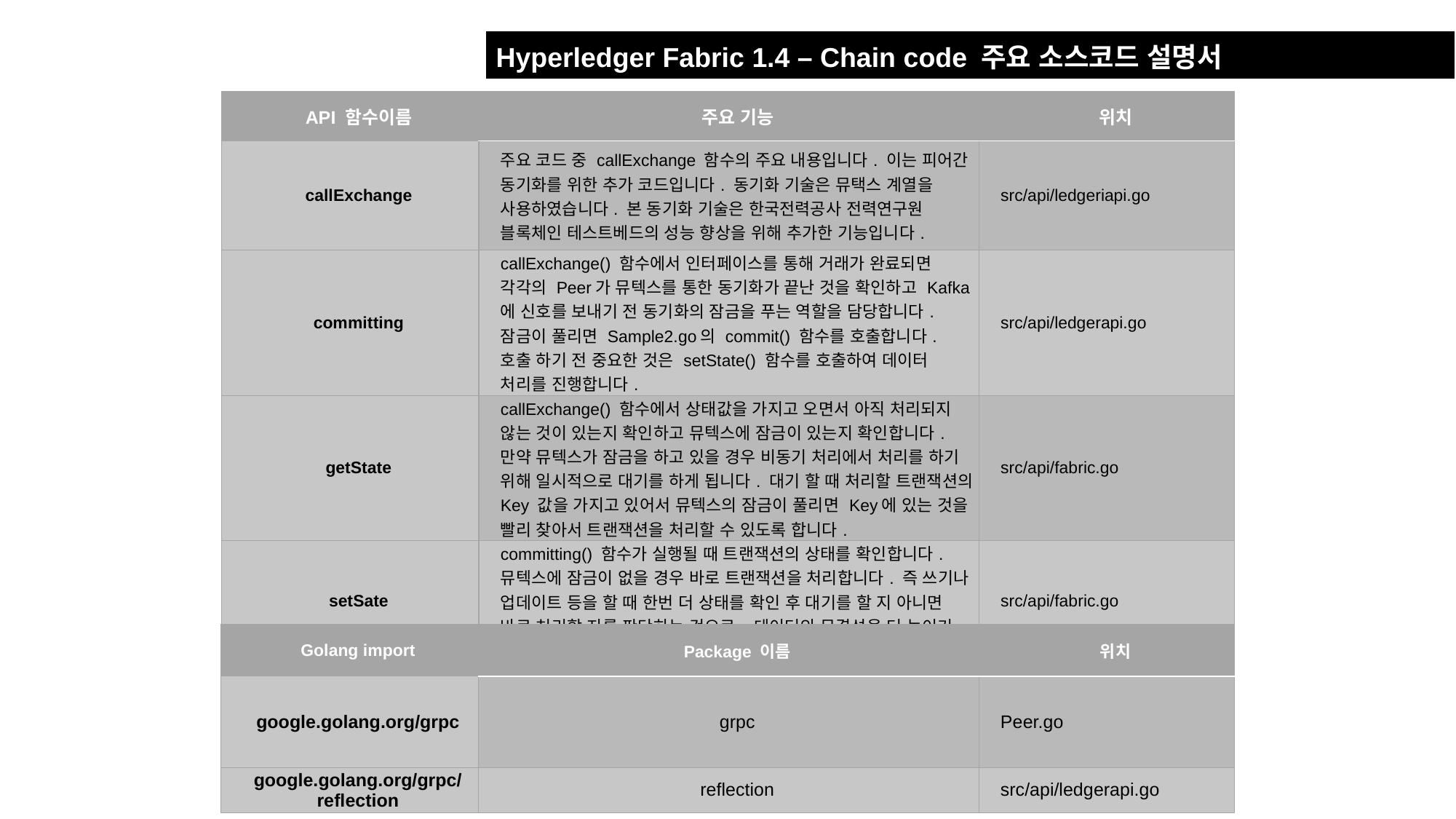

| Hyperledger Fabric 1.4 – Chain code 주요 소스코드 설명서 |
| --- |
| API 함수이름 | 주요 기능 | 위치 |
| --- | --- | --- |
| callExchange | 주요 코드 중 callExchange 함수의 주요 내용입니다. 이는 피어간 동기화를 위한 추가 코드입니다. 동기화 기술은 뮤택스 계열을 사용하였습니다. 본 동기화 기술은 한국전력공사 전력연구원 블록체인 테스트베드의 성능 향상을 위해 추가한 기능입니다. | src/api/ledgeriapi.go |
| committing | callExchange() 함수에서 인터페이스를 통해 거래가 완료되면 각각의 Peer가 뮤텍스를 통한 동기화가 끝난 것을 확인하고 Kafka에 신호를 보내기 전 동기화의 잠금을 푸는 역할을 담당합니다. 잠금이 풀리면 Sample2.go의 commit() 함수를 호출합니다. 호출 하기 전 중요한 것은 setState() 함수를 호출하여 데이터 처리를 진행합니다. | src/api/ledgerapi.go |
| getState | callExchange() 함수에서 상태값을 가지고 오면서 아직 처리되지 않는 것이 있는지 확인하고 뮤텍스에 잠금이 있는지 확인합니다. 만약 뮤텍스가 잠금을 하고 있을 경우 비동기 처리에서 처리를 하기 위해 일시적으로 대기를 하게 됩니다. 대기 할 때 처리할 트랜잭션의 Key 값을 가지고 있어서 뮤텍스의 잠금이 풀리면 Key에 있는 것을 빨리 찾아서 트랜잭션을 처리할 수 있도록 합니다. | src/api/fabric.go |
| setSate | committing() 함수가 실행될 때 트랜잭션의 상태를 확인합니다. 뮤텍스에 잠금이 없을 경우 바로 트랜잭션을 처리합니다. 즉 쓰기나 업데이트 등을 할 때 한번 더 상태를 확인 후 대기를 할 지 아니면 바로 처리할 지를 판단하는 것으로, 데이터의 무결성을 더 높이기 위해서 사용하는 함수 입니다. | src/api/fabric.go |
| Golang import | Package 이름 | 위치 |
| --- | --- | --- |
| google.golang.org/grpc | grpc | Peer.go |
| google.golang.org/grpc/reflection | reflection | src/api/ledgerapi.go |